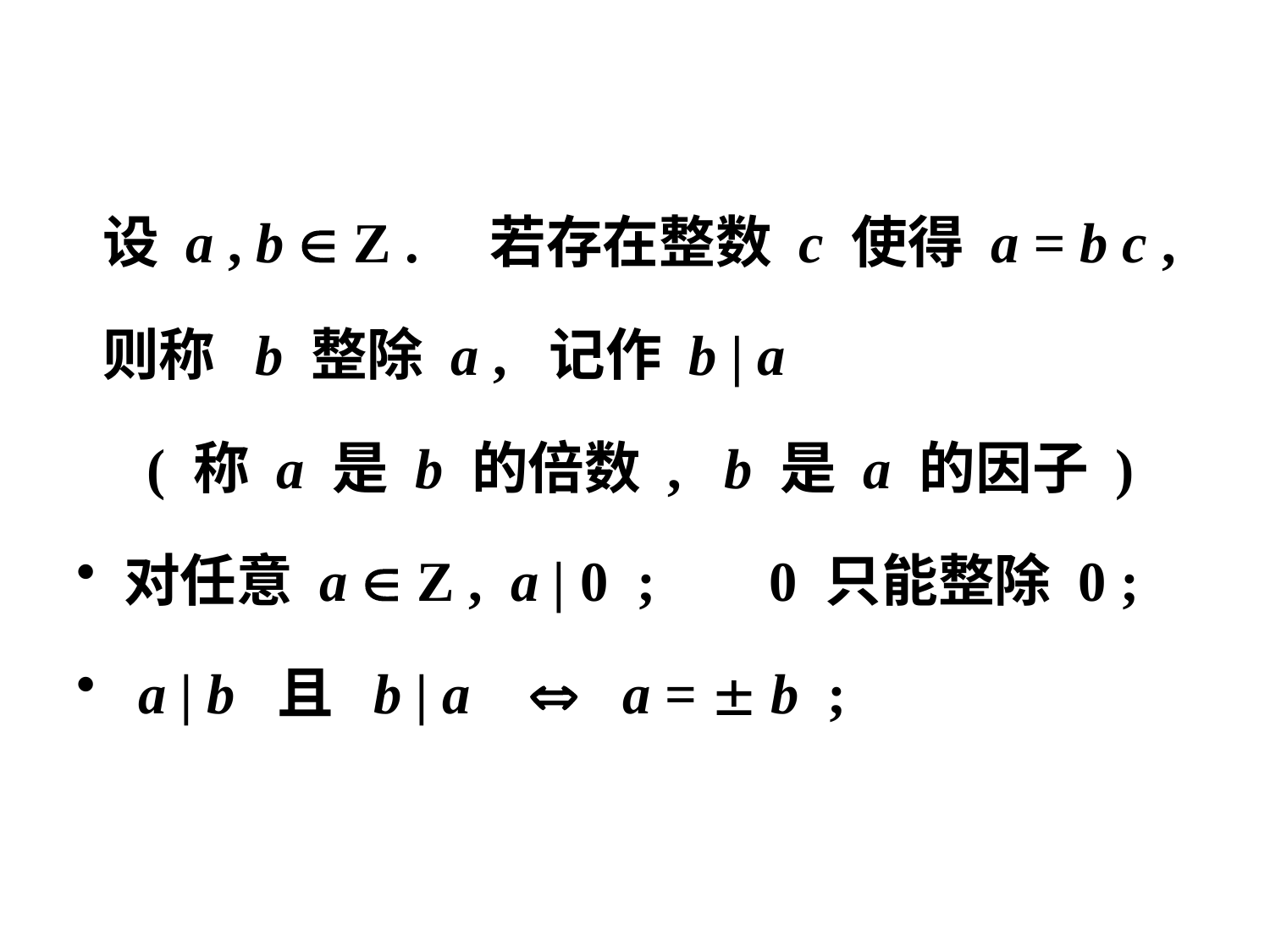

设 a , b ∈ Z .    若存在整数 c 使得 a = b c ,
 则称  b 整除 a ,  记作 b | a
     ( 称 a 是 b 的倍数 ,   b 是 a 的因子 )
对任意 a ∈ Z ,  a | 0  ;        0 只能整除 0 ;
 a | b  且  b | a    ⇔   a = ± b  ;